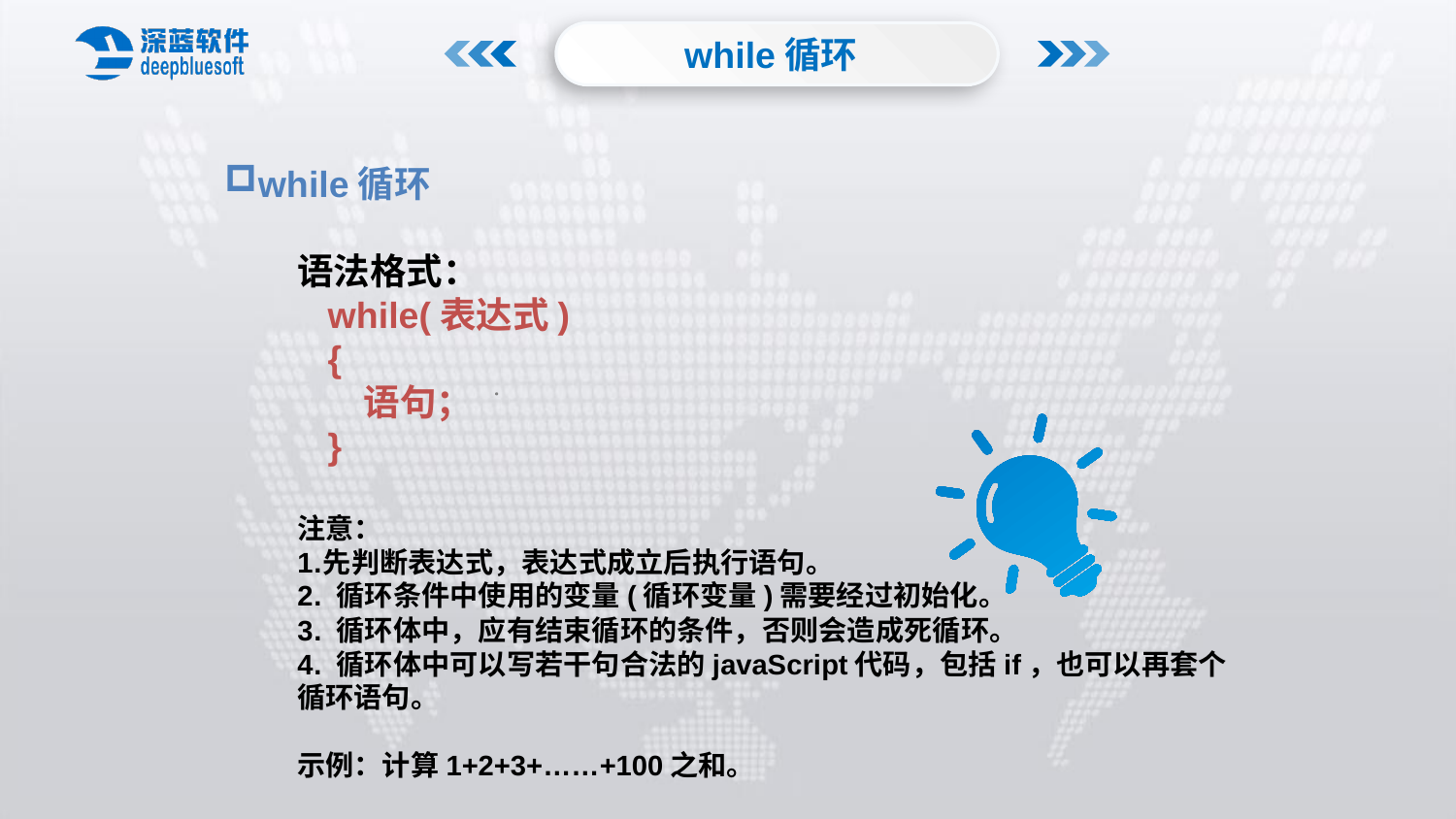

while循环

while循环

语法格式：
   while(表达式)
   {
       语句；
   }

注意：
先判断表达式，表达式成立后执行语句。
 循环条件中使用的变量(循环变量)需要经过初始化。
 循环体中，应有结束循环的条件，否则会造成死循环。
 循环体中可以写若干句合法的javaScript代码，包括if，也可以再套个循环语句。

示例：计算1+2+3+……+100之和。